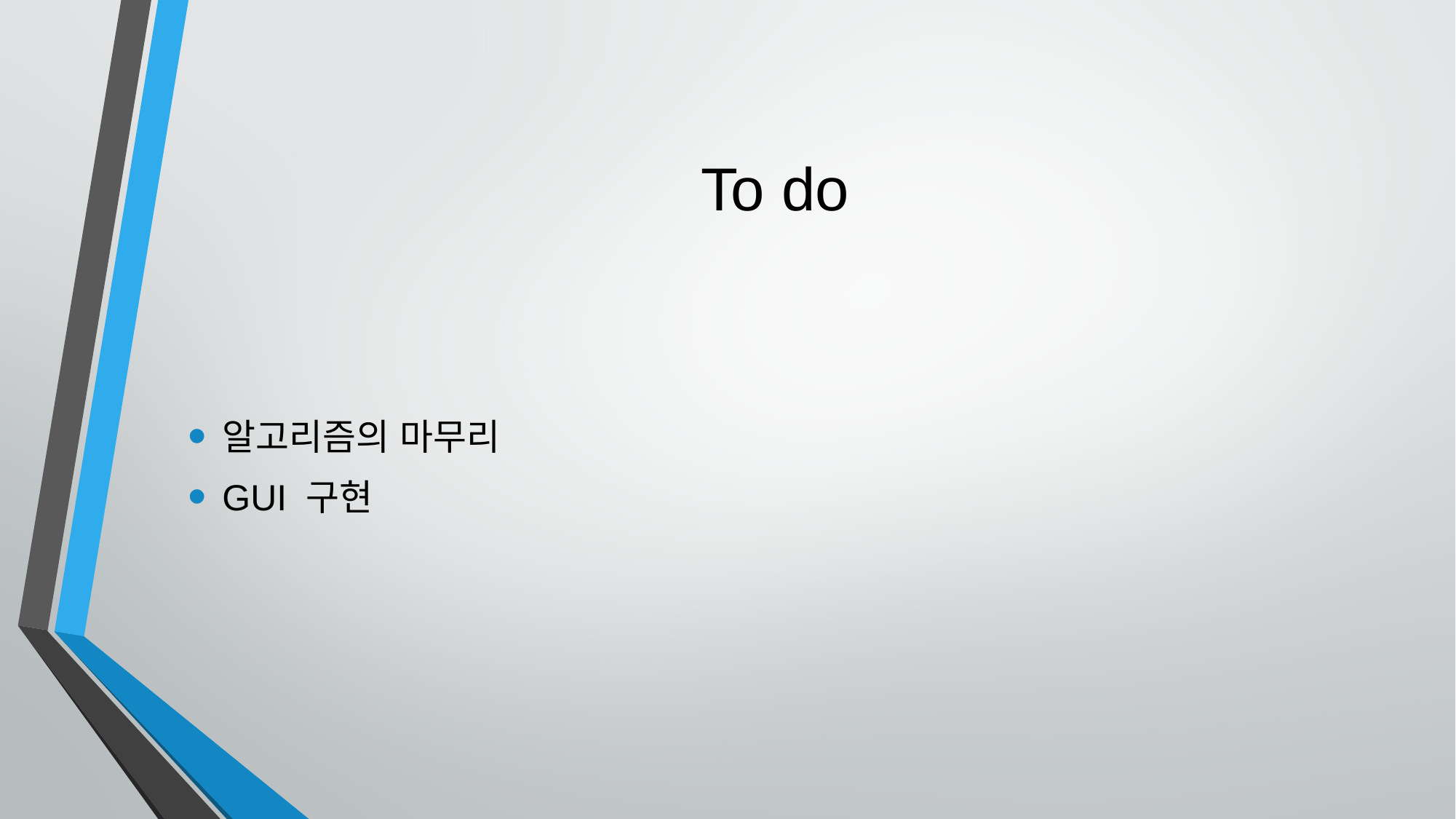

# To do
알고리즘의 마무리
GUI 구현